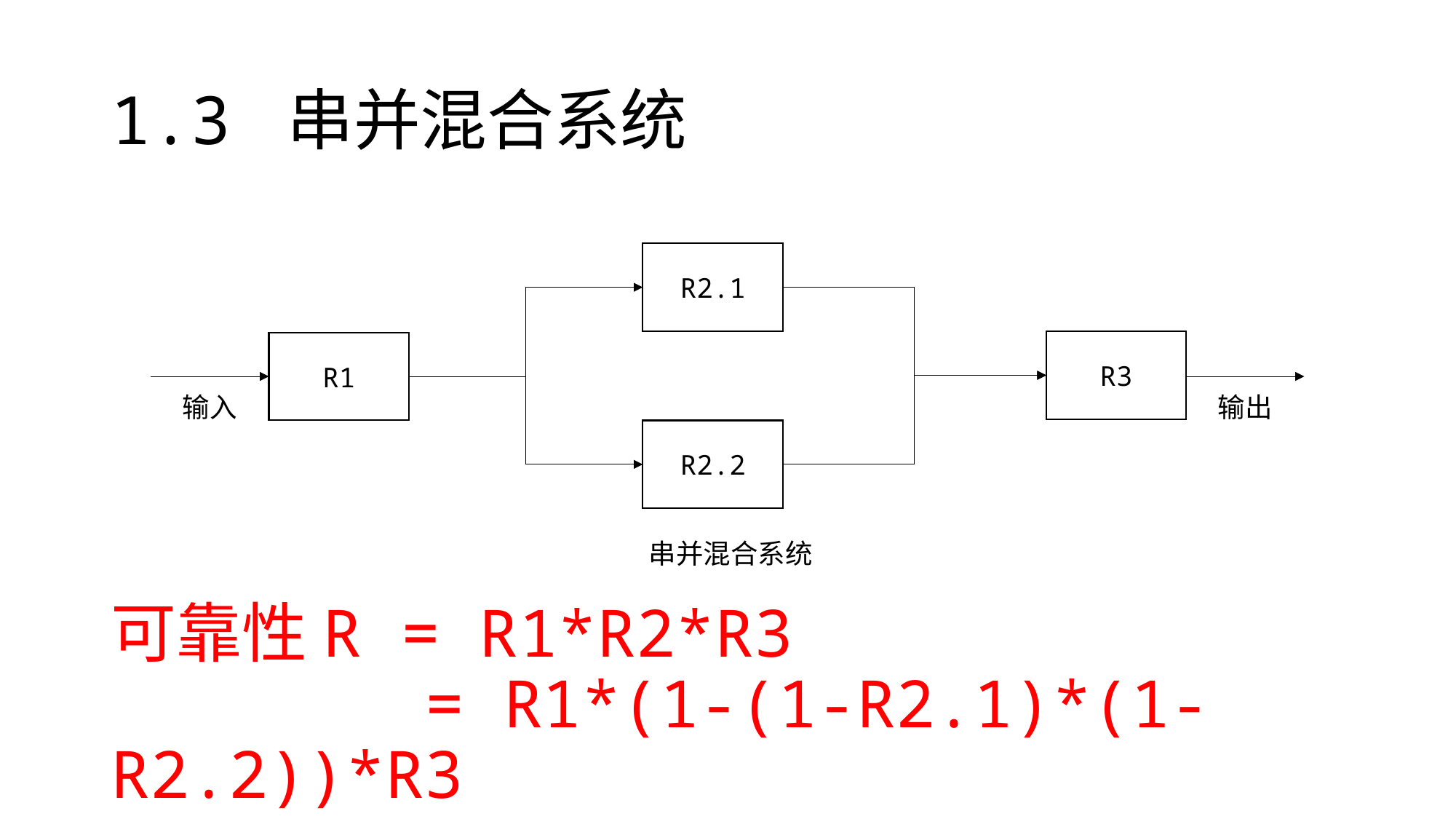

# 1.3 串并混合系统
R2.1
R3
R1
输入
输出
R2.2
串并混合系统
可靠性R = R1*R2*R3
        = R1*(1-(1-R2.1)*(1-R2.2))*R3